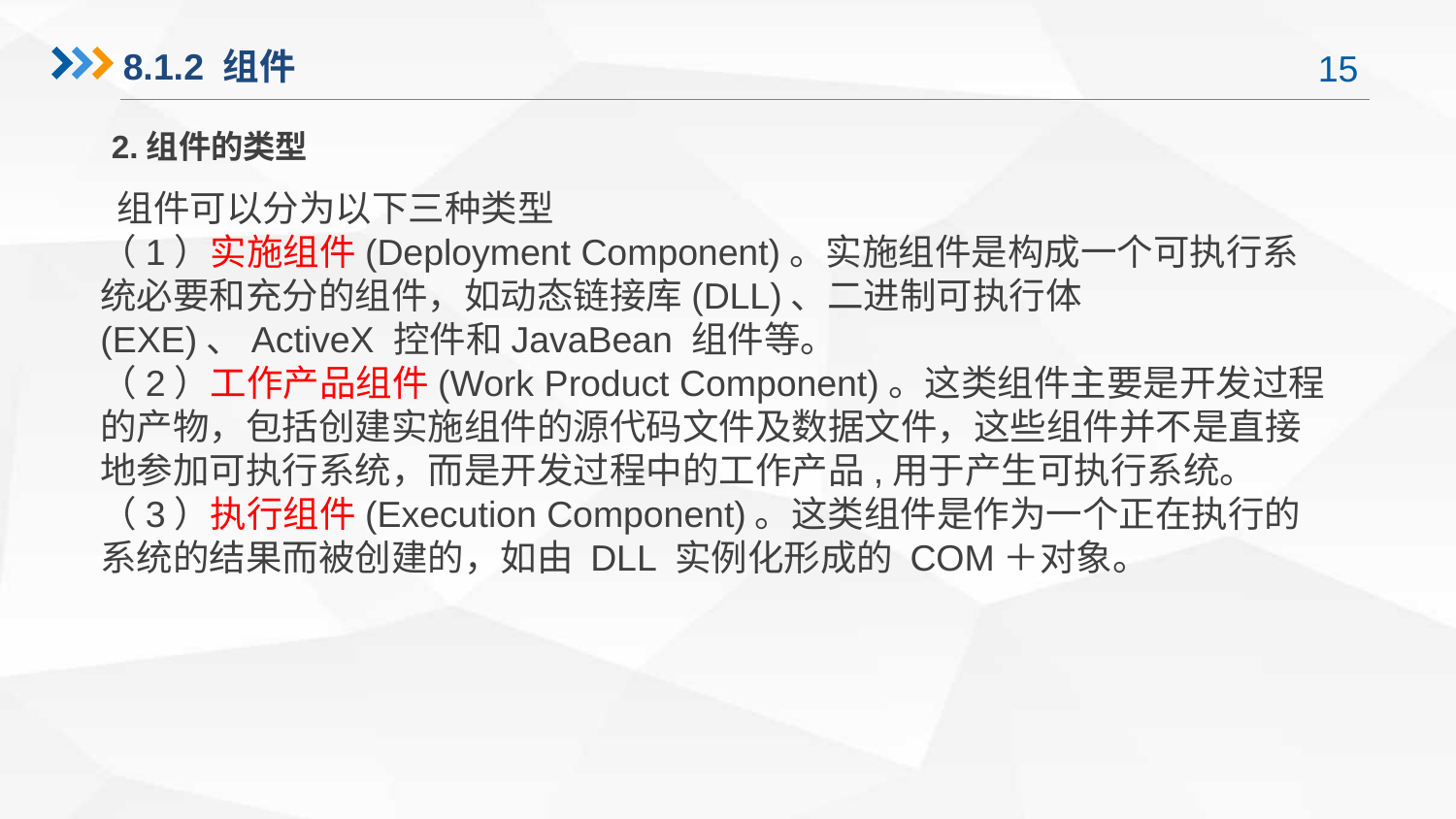

8.1.2 组件
2.组件的类型
 组件可以分为以下三种类型
（1）实施组件(Deployment Component)。实施组件是构成一个可执行系统必要和充分的组件，如动态链接库(DLL)、二进制可执行体(EXE)、ActiveX 控件和JavaBean 组件等。
（2）工作产品组件(Work Product Component)。这类组件主要是开发过程的产物，包括创建实施组件的源代码文件及数据文件，这些组件并不是直接地参加可执行系统，而是开发过程中的工作产品,用于产生可执行系统。
（3）执行组件(Execution Component)。这类组件是作为一个正在执行的系统的结果而被创建的，如由 DLL 实例化形成的 COM＋对象。